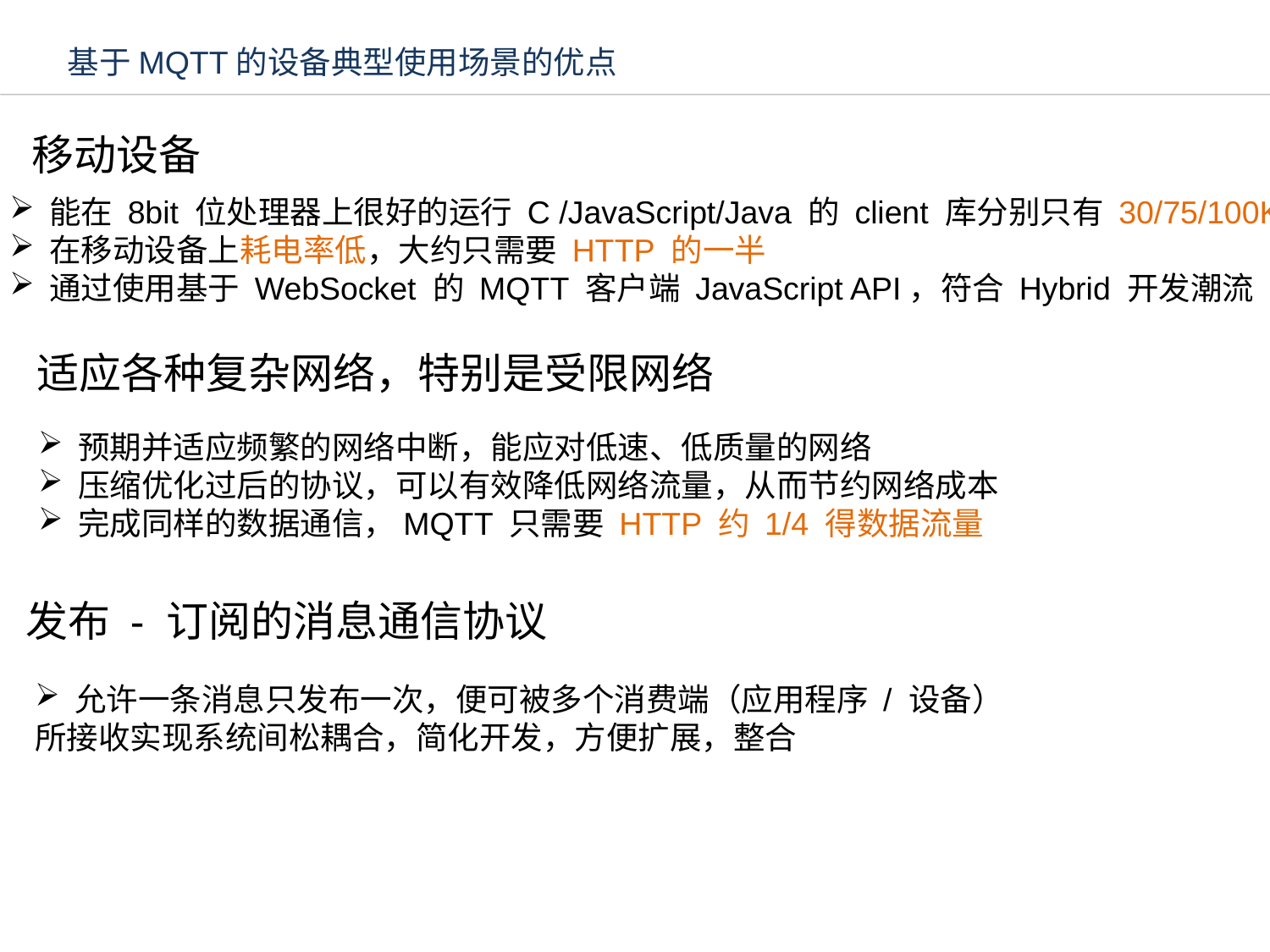

基于MQTT的设备典型使用场景的优点
移动设备
能在 8bit 位处理器上很好的运行 C /JavaScript/Java 的 client 库分别只有 30/75/100KB
在移动设备上耗电率低，大约只需要 HTTP 的一半
通过使用基于 WebSocket 的 MQTT 客户端 JavaScript API，符合 Hybrid 开发潮流
适应各种复杂网络，特别是受限网络
预期并适应频繁的网络中断，能应对低速、低质量的网络
压缩优化过后的协议，可以有效降低网络流量，从而节约网络成本
完成同样的数据通信，MQTT 只需要 HTTP 约 1/4 得数据流量

发布 - 订阅的消息通信协议
允许一条消息只发布一次，便可被多个消费端（应用程序 / 设备）
所接收实现系统间松耦合，简化开发，方便扩展，整合